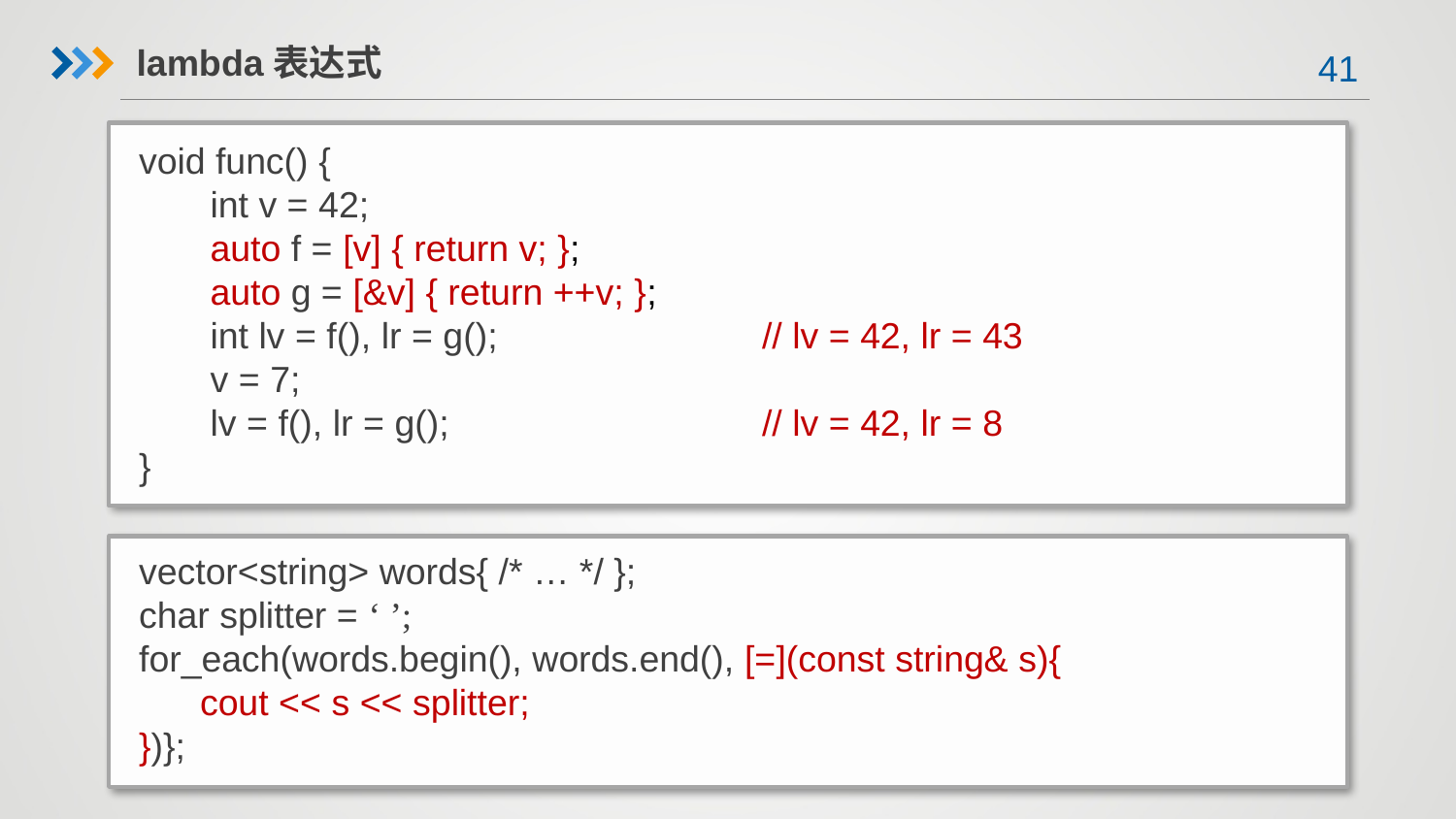

lambda表达式

void func() {
       int v = 42;
       auto f = [v] { return v; };
       auto g = [&v] { return ++v; };
       int lv = f(), lr = g();  		    // lv = 42, lr = 43
       v = 7;
       lv = f(), lr = g();       		    // lv = 42, lr = 8
}

vector<string> words{ /* … */ };
char splitter = ‘ ’;
for_each(words.begin(), words.end(), [=](const string& s){
      cout << s << splitter;
})};